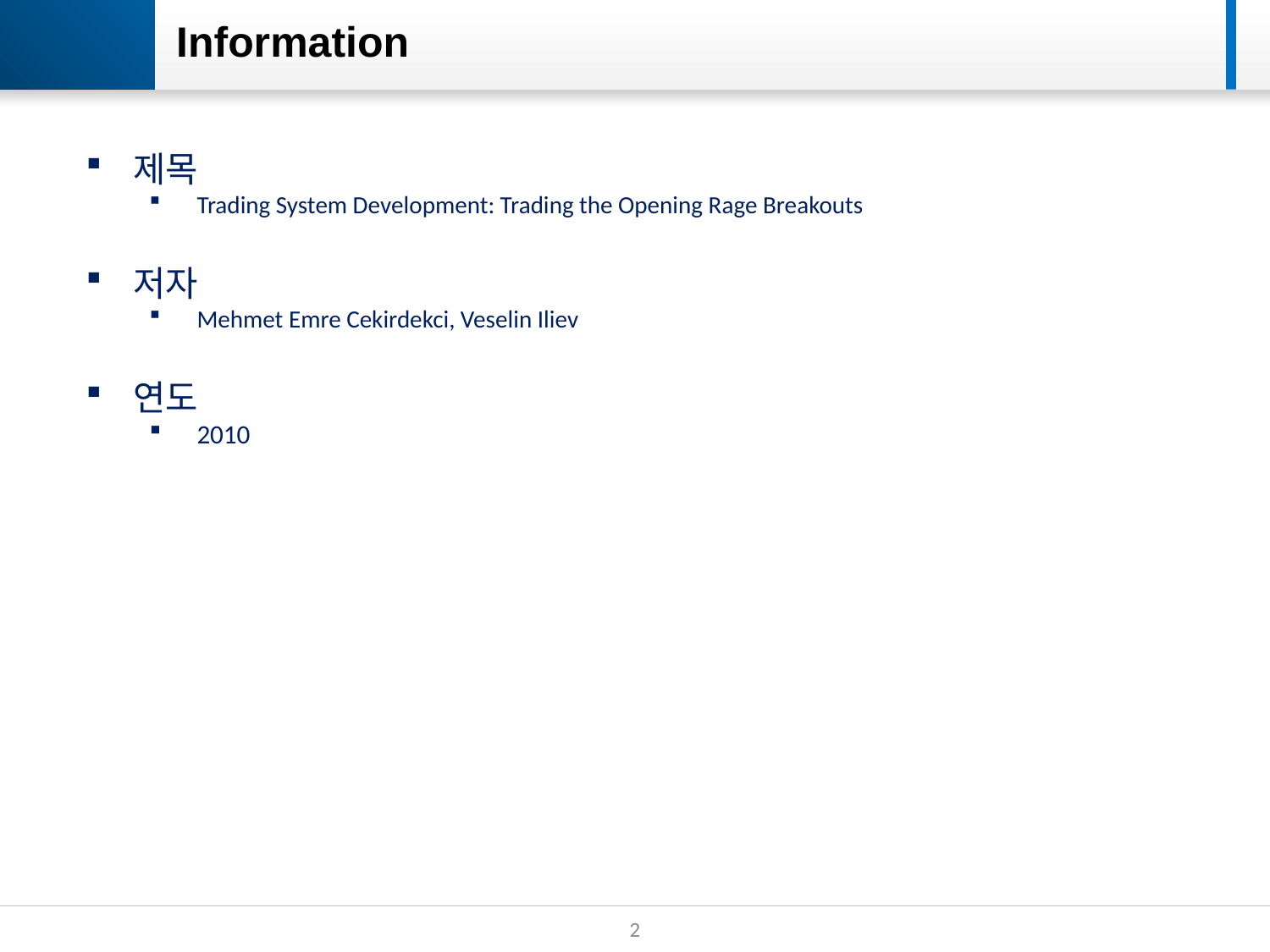

# Information
제목
Trading System Development: Trading the Opening Rage Breakouts

저자
Mehmet Emre Cekirdekci, Veselin Iliev

연도
2010